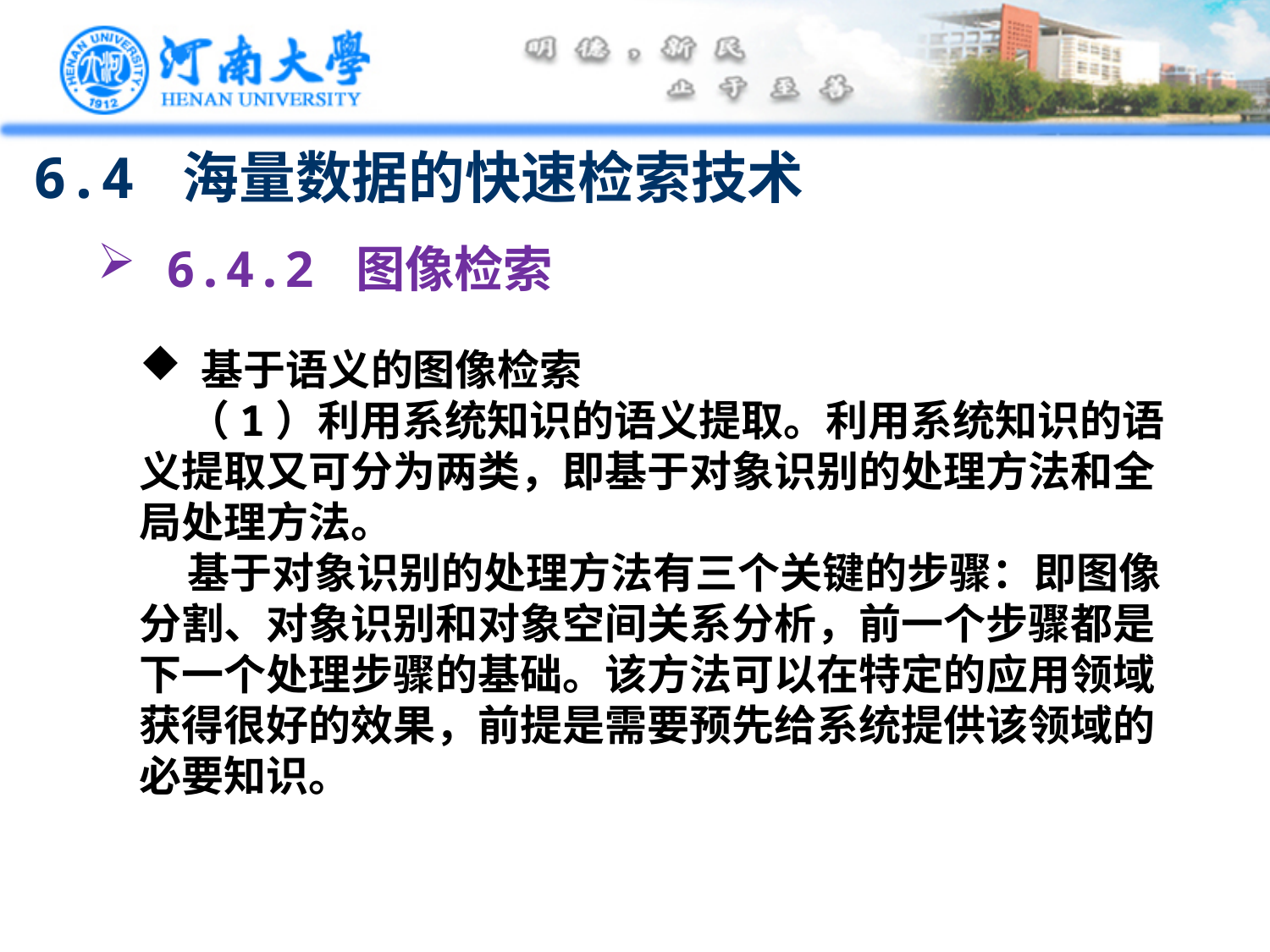

6.4 海量数据的快速检索技术
 6.4.2 图像检索
 基于语义的图像检索
    （1）利用系统知识的语义提取。利用系统知识的语义提取又可分为两类，即基于对象识别的处理方法和全局处理方法。
    基于对象识别的处理方法有三个关键的步骤：即图像分割、对象识别和对象空间关系分析，前一个步骤都是下一个处理步骤的基础。该方法可以在特定的应用领域获得很好的效果，前提是需要预先给系统提供该领域的必要知识。